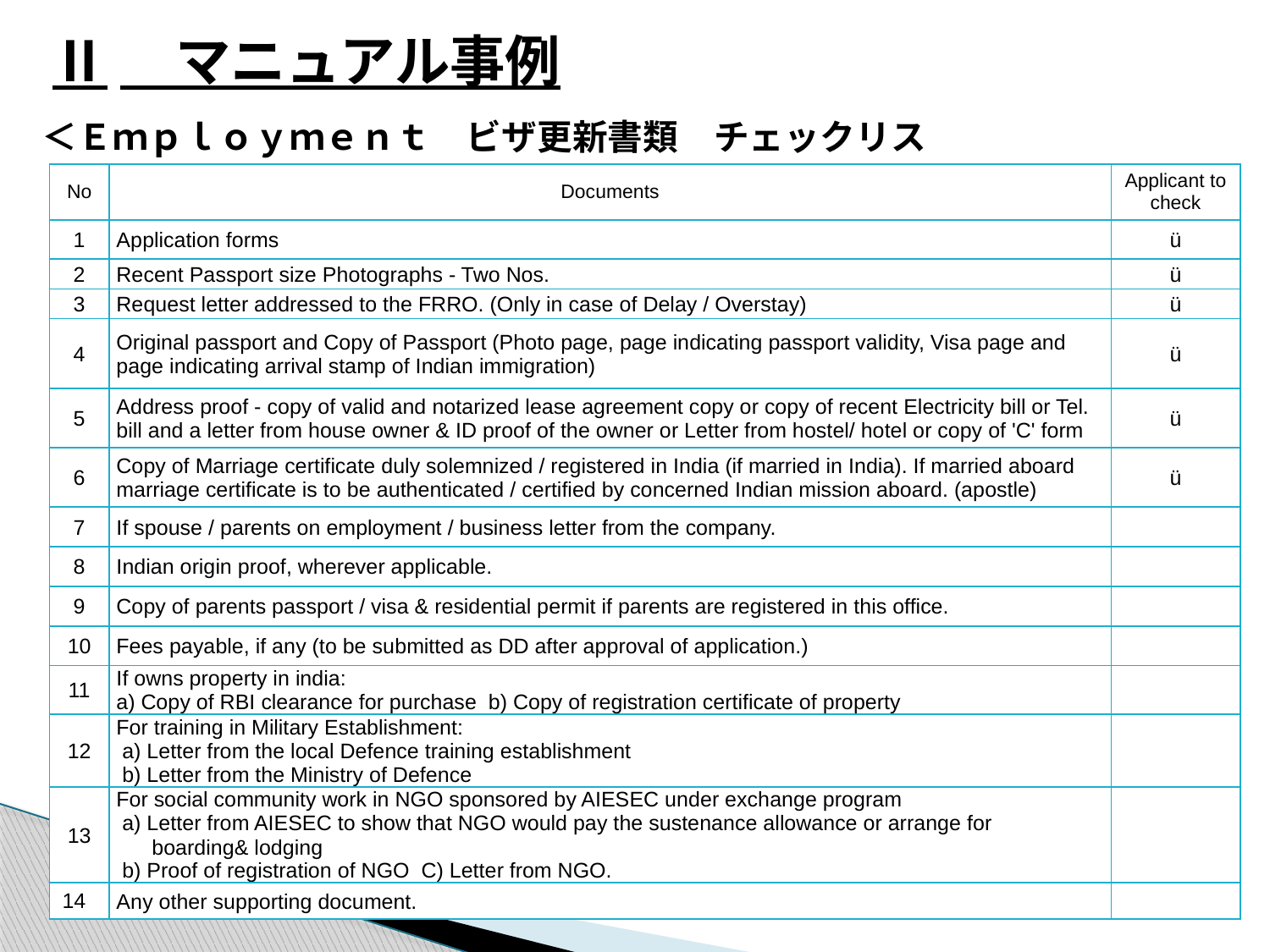

Ⅱ　マニュアル事例
＜Ｅｍｐｌｏｙｍｅｎｔ　ビザ更新書類　チェックリスト＞
| No | Documents | Applicant to check |
| --- | --- | --- |
| 1 | Application forms | ü |
| 2 | Recent Passport size Photographs - Two Nos. | ü |
| 3 | Request letter addressed to the FRRO. (Only in case of Delay / Overstay) | ü |
| 4 | Original passport and Copy of Passport (Photo page, page indicating passport validity, Visa page and page indicating arrival stamp of Indian immigration) | ü |
| 5 | Address proof - copy of valid and notarized lease agreement copy or copy of recent Electricity bill or Tel. bill and a letter from house owner & ID proof of the owner or Letter from hostel/ hotel or copy of 'C' form | ü |
| 6 | Copy of Marriage certificate duly solemnized / registered in India (if married in India). If married aboard marriage certificate is to be authenticated / certified by concerned Indian mission aboard. (apostle) | ü |
| 7 | If spouse / parents on employment / business letter from the company. |  |
| 8 | Indian origin proof, wherever applicable. |  |
| 9 | Copy of parents passport / visa & residential permit if parents are registered in this office. |  |
| 10 | Fees payable, if any (to be submitted as DD after approval of application.) |  |
| 11 | If owns property in india: a) Copy of RBI clearance for purchase b) Copy of registration certificate of property |  |
| 12 | For training in Military Establishment: a) Letter from the local Defence training establishment b) Letter from the Ministry of Defence |  |
| 13 | For social community work in NGO sponsored by AIESEC under exchange program a) Letter from AIESEC to show that NGO would pay the sustenance allowance or arrange for boarding& lodging b) Proof of registration of NGO C) Letter from NGO. |  |
| 14 | Any other supporting document. |  |